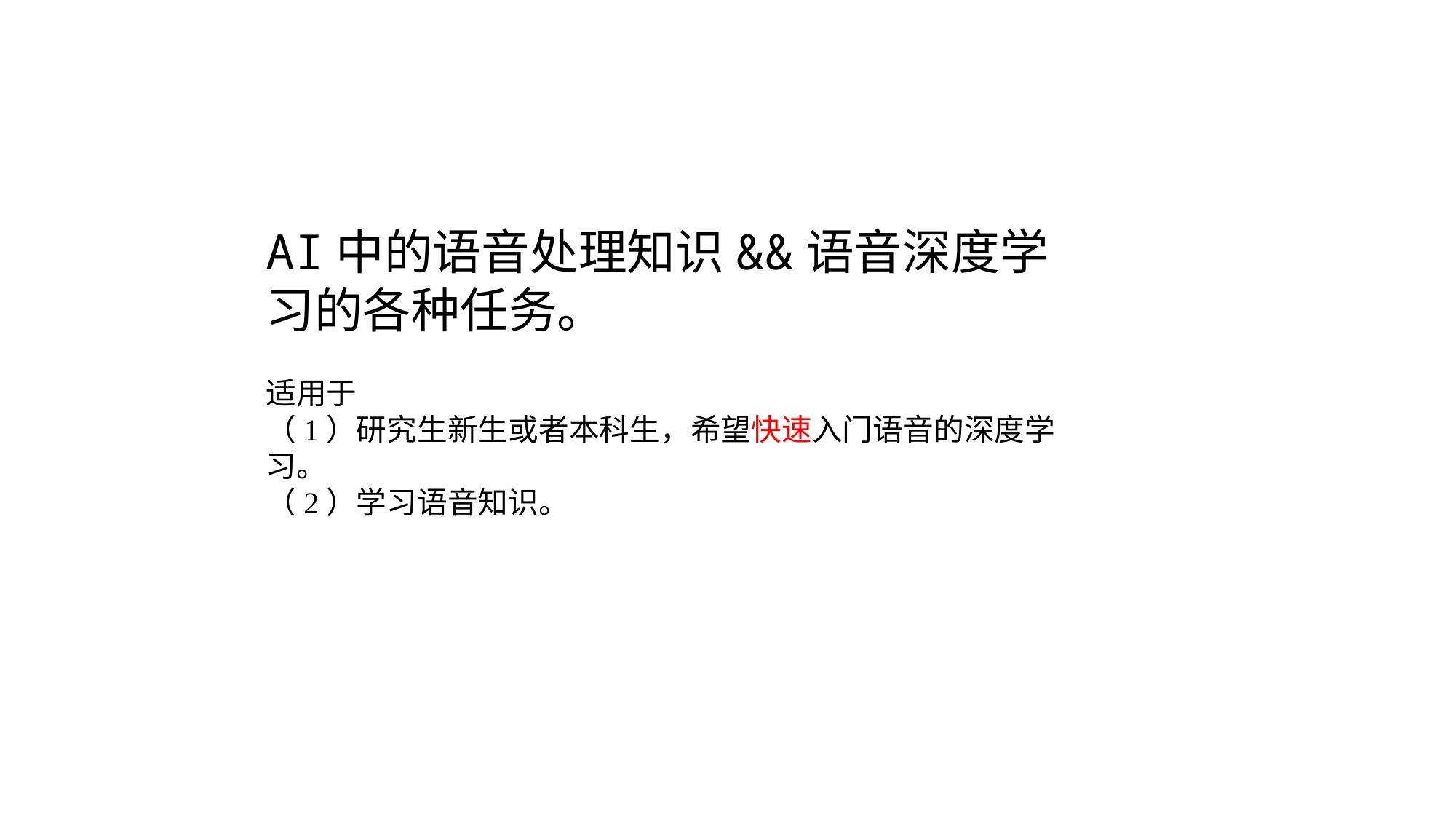

AI中的语音处理知识&&语音深度学习的各种任务。

适用于
（1）研究生新生或者本科生，希望快速入门语音的深度学习。
（2）学习语音知识。